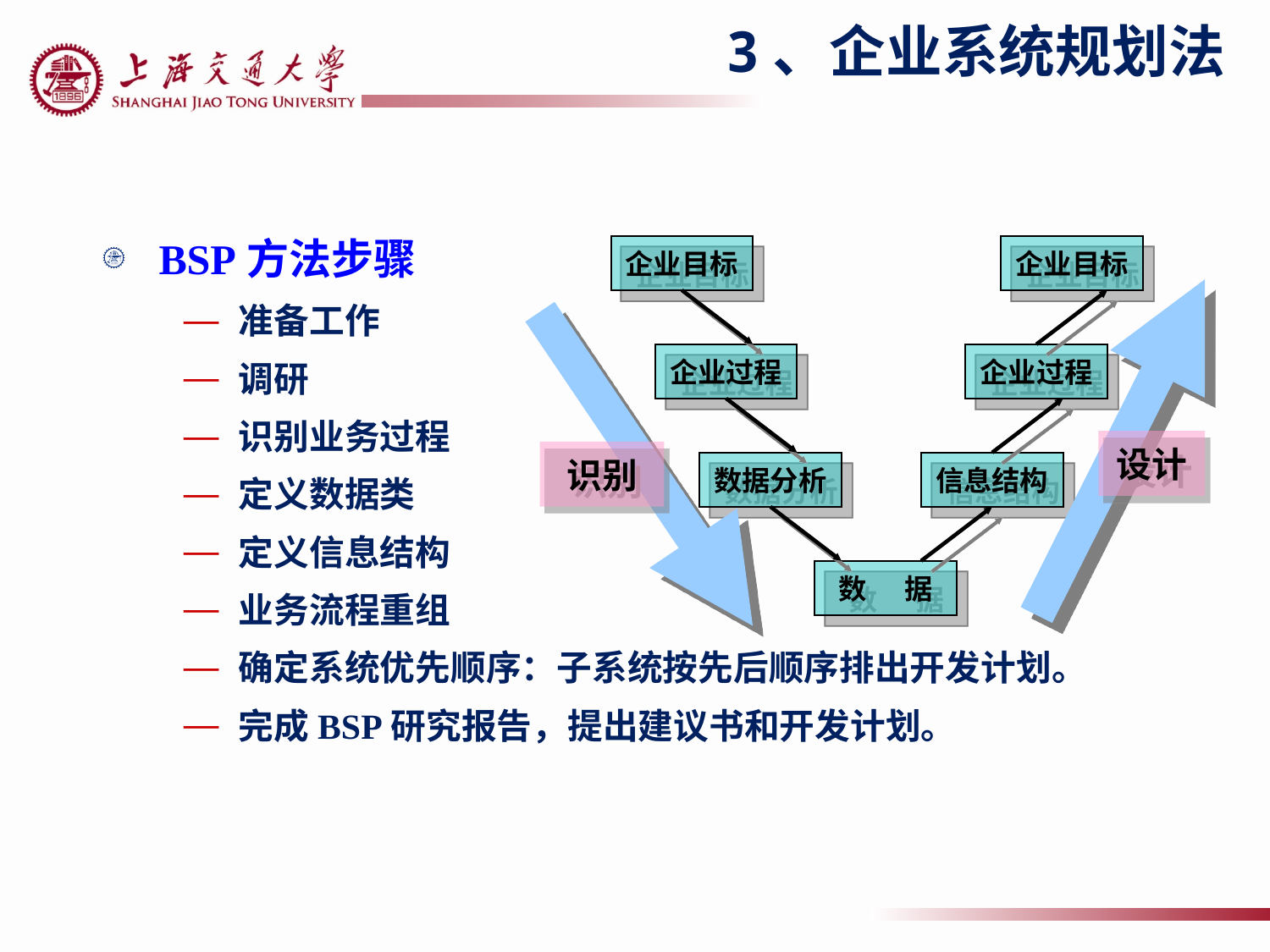

# 3、企业系统规划法
BSP方法步骤
准备工作
调研
识别业务过程
定义数据类
定义信息结构
业务流程重组
确定系统优先顺序：子系统按先后顺序排出开发计划。
完成BSP研究报告，提出建议书和开发计划。
企业目标
企业目标

企业过程
企业过程

设计
识别
数据分析
信息结构

数      据